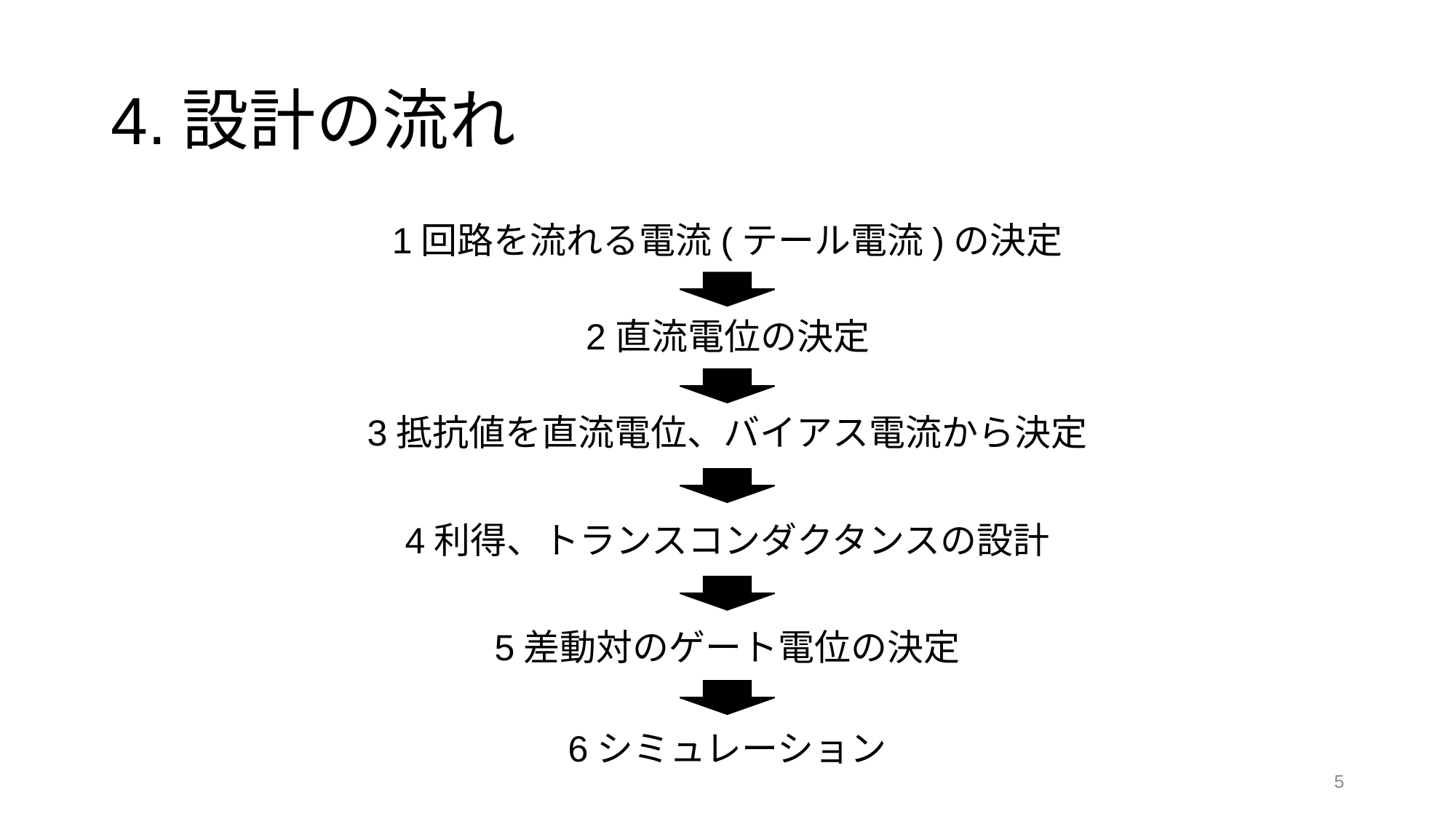

# 4.設計の流れ
1回路を流れる電流(テール電流)の決定

2直流電位の決定

3抵抗値を直流電位、バイアス電流から決定

4利得、トランスコンダクタンスの設計

5差動対のゲート電位の決定

6シミュレーション
5